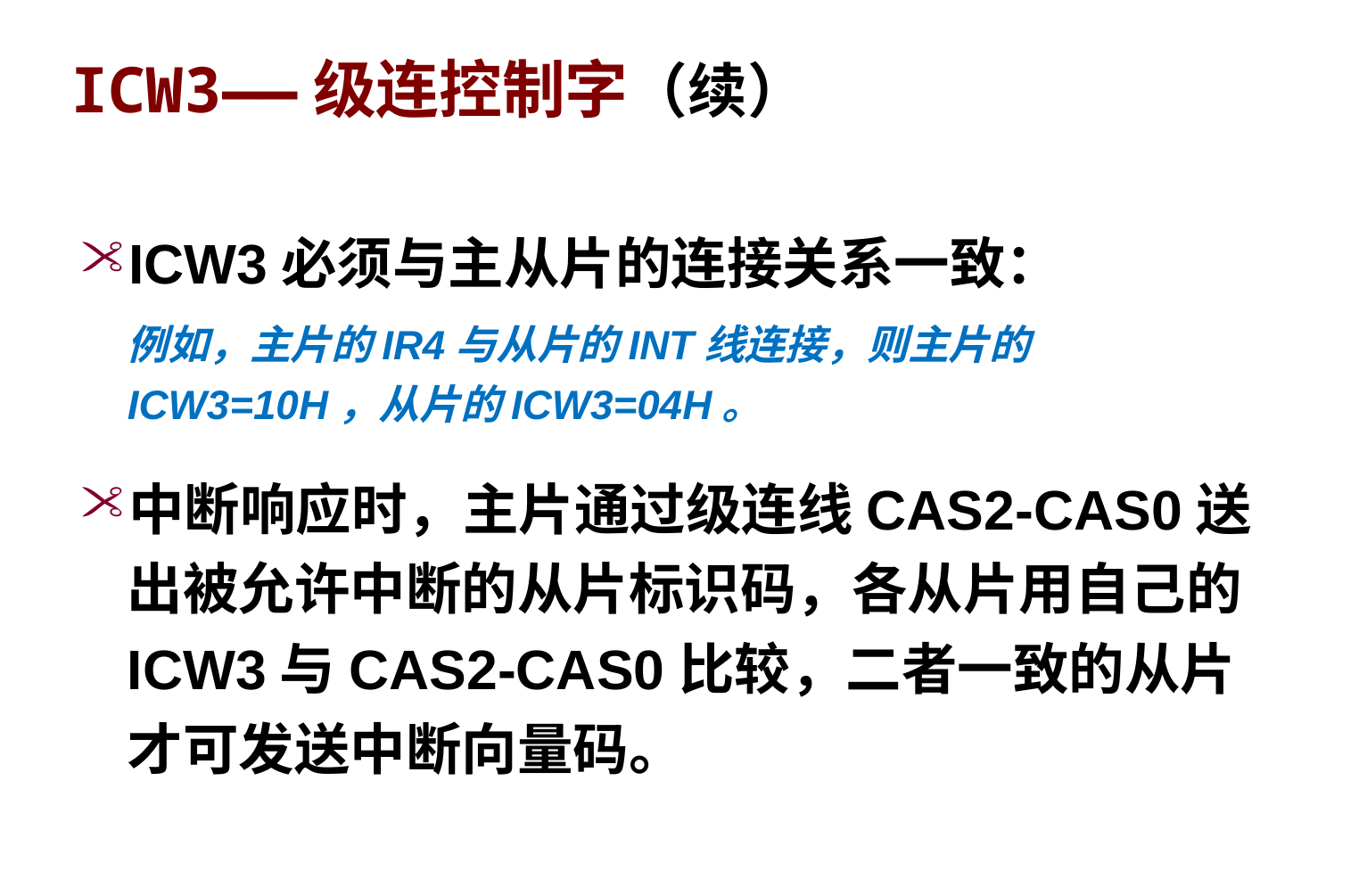

# ICW3——级连控制字（续）
ICW3必须与主从片的连接关系一致：
	例如，主片的IR4与从片的INT线连接，则主片的ICW3=10H，从片的ICW3=04H。
中断响应时，主片通过级连线CAS2-CAS0送出被允许中断的从片标识码，各从片用自己的ICW3与CAS2-CAS0比较，二者一致的从片才可发送中断向量码。